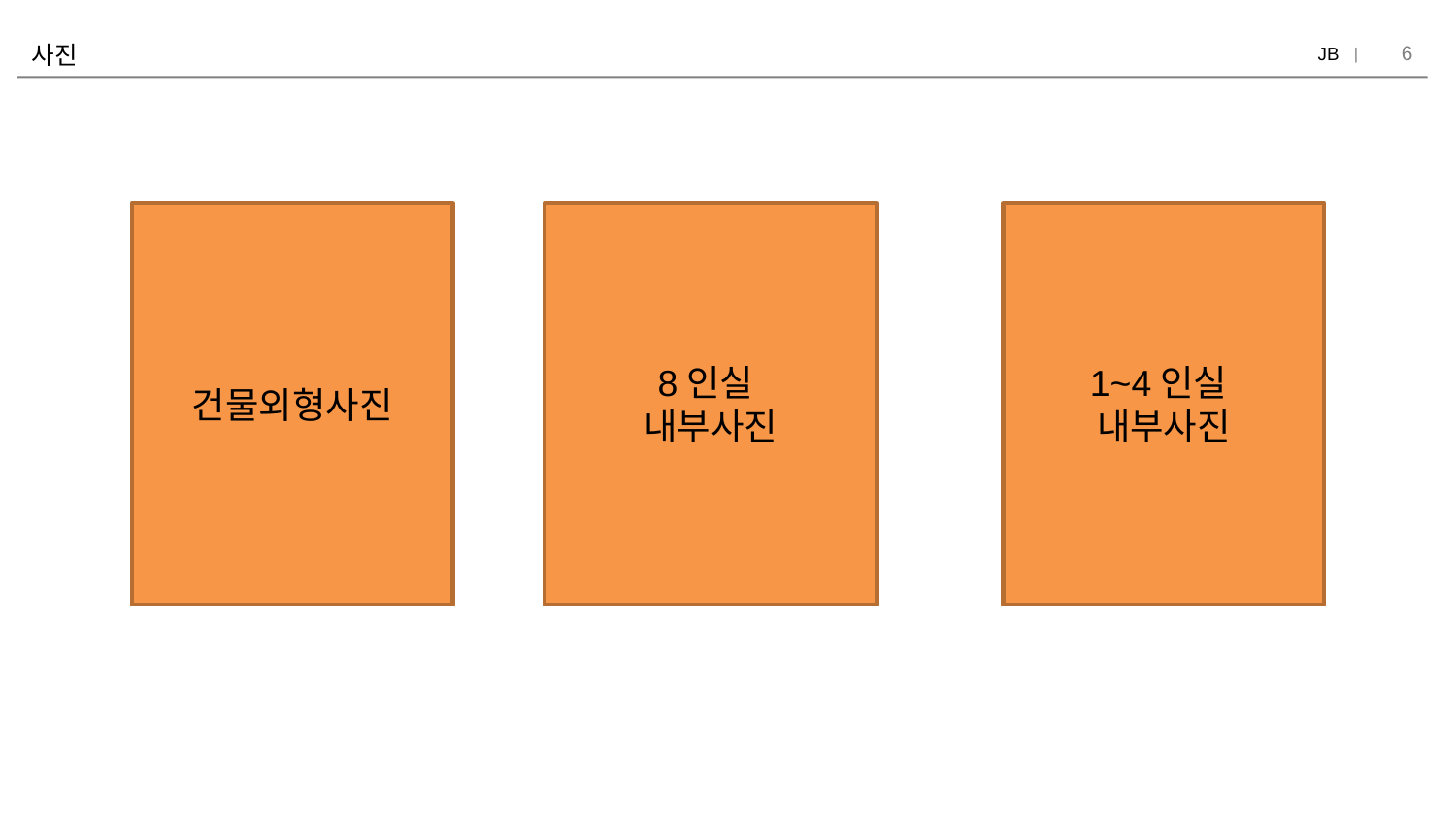

6
JB
# 사진
건물외형사진
8인실
내부사진
1~4인실
내부사진